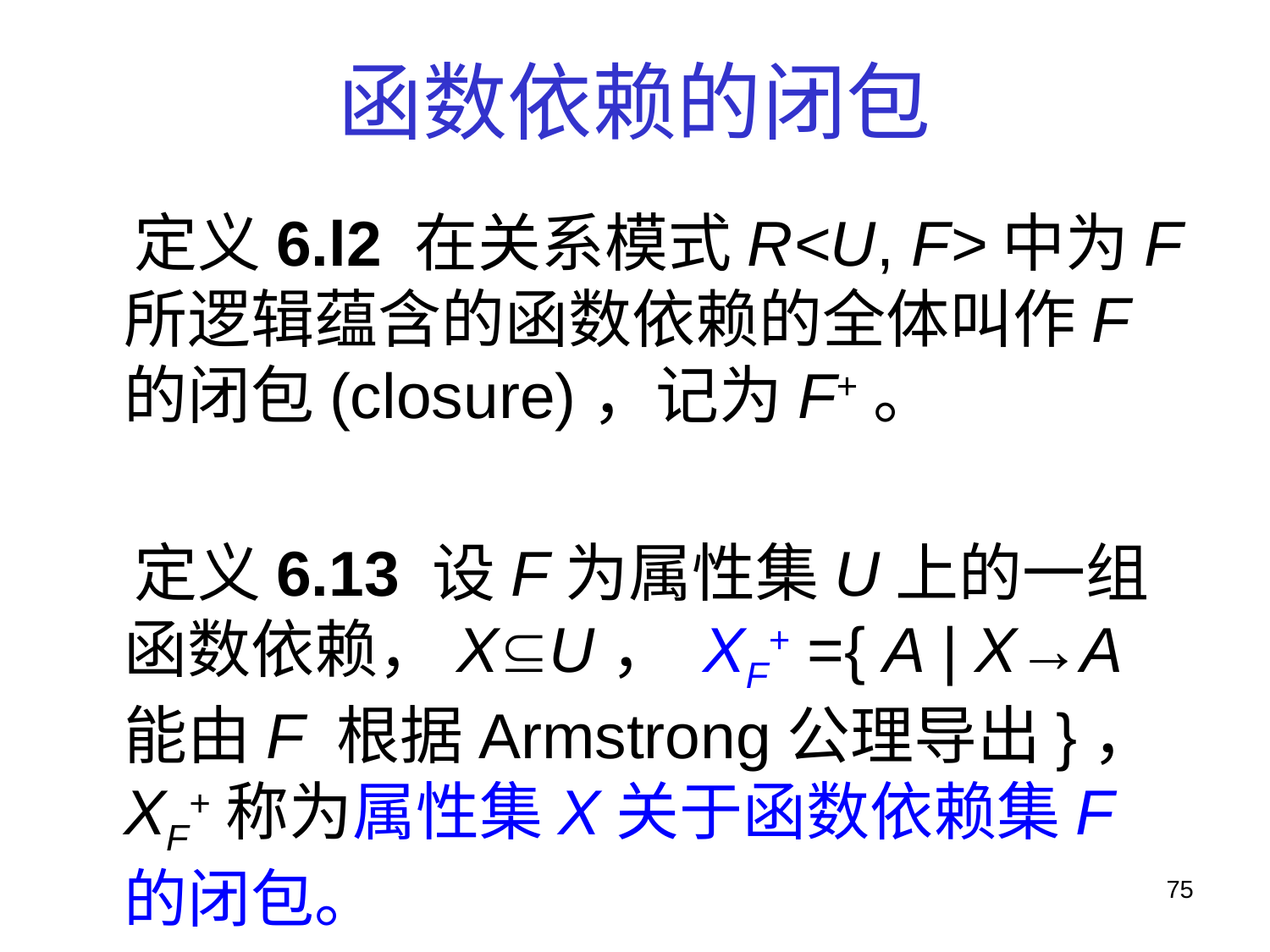

# 函数依赖的闭包
   定义6.l2 在关系模式R<U, F>中为F所逻辑蕴含的函数依赖的全体叫作F的闭包(closure)，记为F+。

   定义6.13 设F为属性集U上的一组函数依赖，X⊆U， XF+ ={ A | X→A能由F 根据Armstrong公理导出}， XF+称为属性集X关于函数依赖集F 的闭包。
75